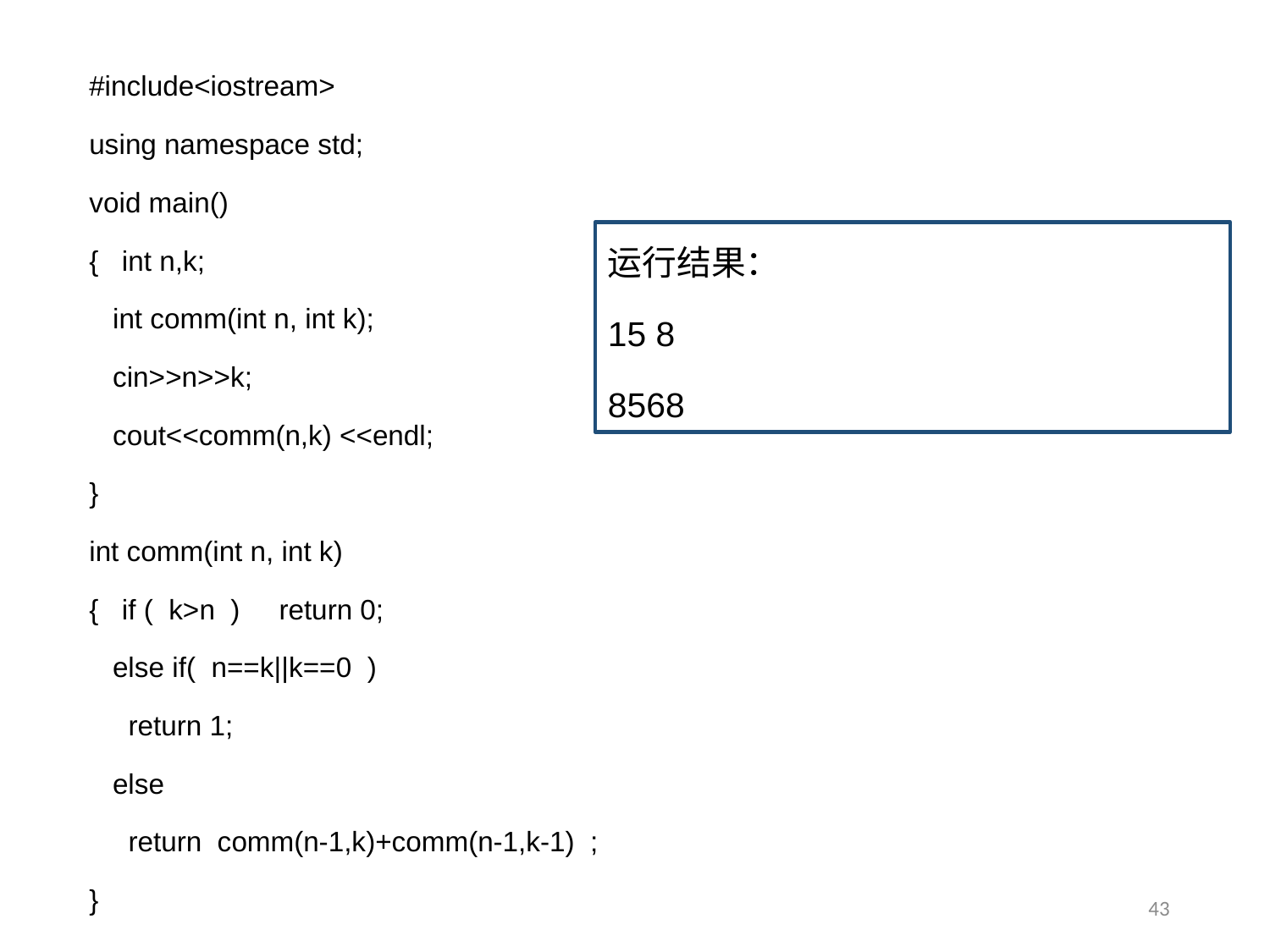

#include<iostream>
using namespace std;
void main()
{   int n,k;
   int comm(int n, int k);
   cin>>n>>k;
   cout<<comm(n,k) <<endl;
}
int comm(int n, int k)
{   if (  k>n  )     return 0;
   else if(  n==k||k==0  )
     return 1;
   else
     return  comm(n-1,k)+comm(n-1,k-1)  ;
}
运行结果：
15 8
8568
43
43